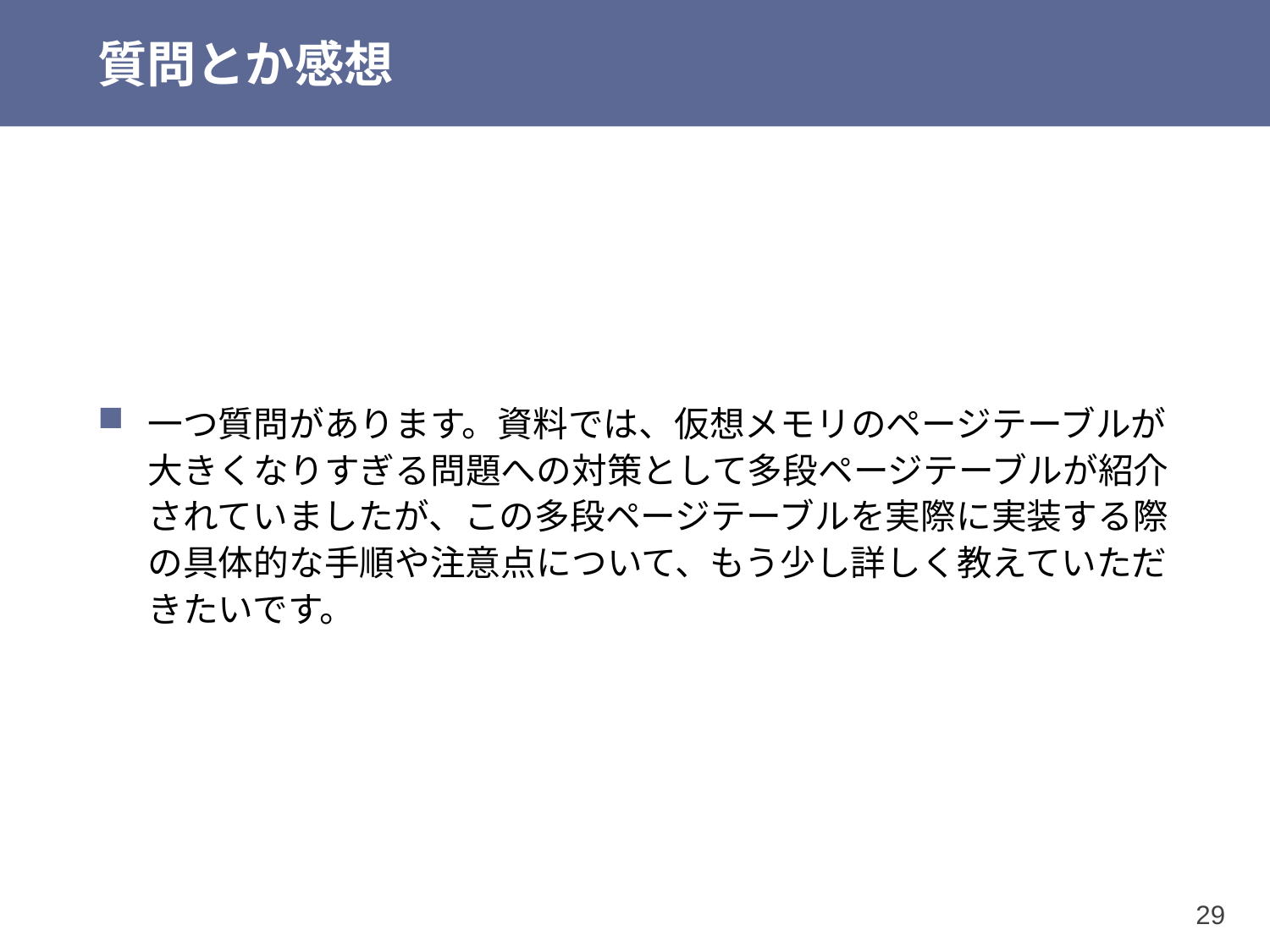

# 質問とか感想
一つ質問があります。資料では、仮想メモリのページテーブルが大きくなりすぎる問題への対策として多段ページテーブルが紹介されていましたが、この多段ページテーブルを実際に実装する際の具体的な手順や注意点について、もう少し詳しく教えていただきたいです。